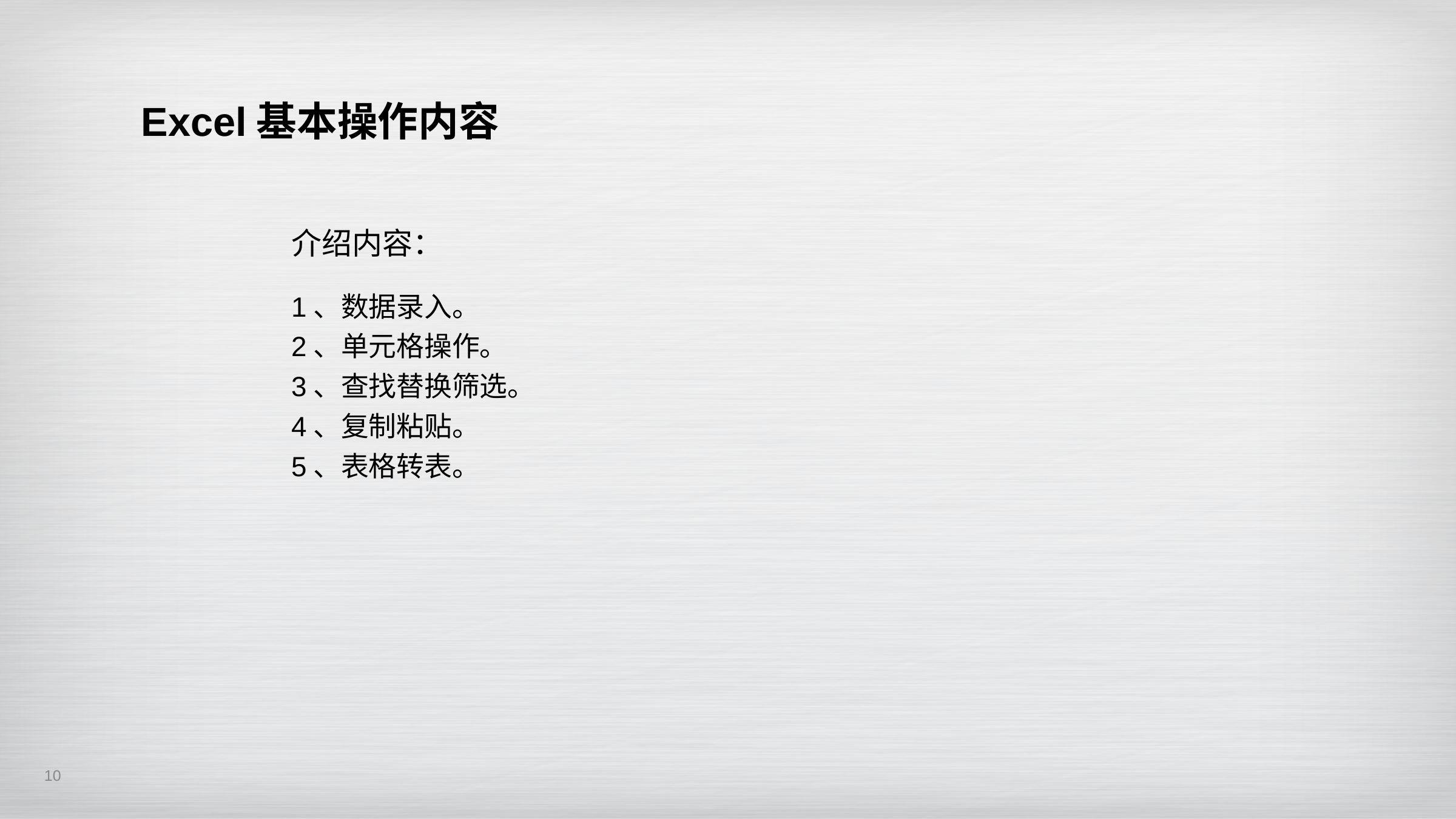

Excel基本操作内容
介绍内容：
1、数据录入。
2、单元格操作。
3、查找替换筛选。
4、复制粘贴。
5、表格转表。